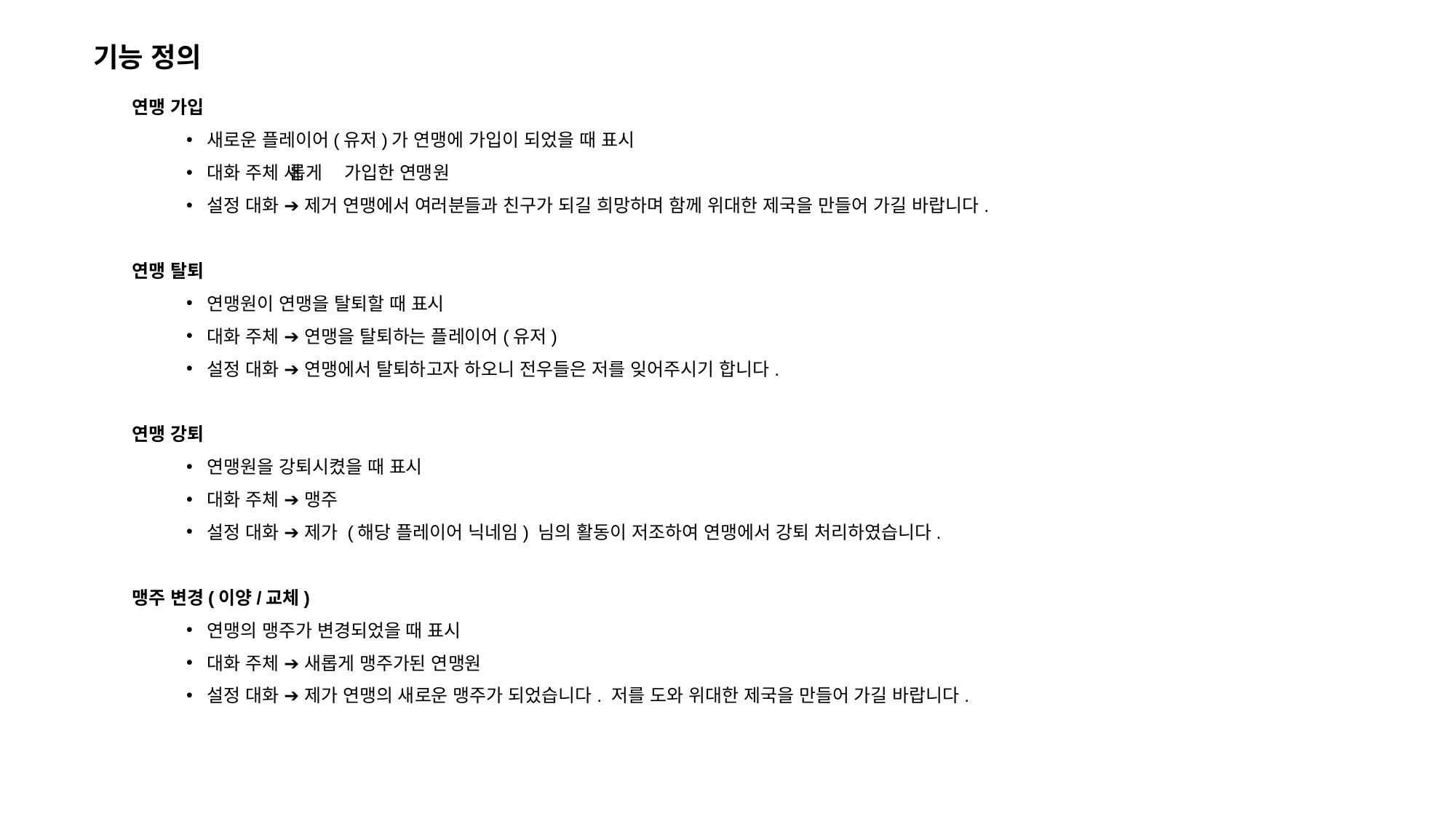

기능 정의
연맹 가입
새로운 플레이어(유저)가 연맹에 가입이 되었을 때 표시
대화 주체 ➔ 새롭게 가입한 연맹원
설정 대화 ➔ 제거 연맹에서 여러분들과 친구가 되길 희망하며 함께 위대한 제국을 만들어 가길 바랍니다.

연맹 탈퇴
연맹원이 연맹을 탈퇴할 때 표시
대화 주체 ➔ 연맹을 탈퇴하는 플레이어(유저)
설정 대화 ➔ 연맹에서 탈퇴하고자 하오니 전우들은 저를 잊어주시기 합니다.

연맹 강퇴
연맹원을 강퇴시켰을 때 표시
대화 주체 ➔ 맹주
설정 대화 ➔ 제가 (해당 플레이어 닉네임) 님의 활동이 저조하여 연맹에서 강퇴 처리하였습니다.

맹주 변경(이양/교체)
연맹의 맹주가 변경되었을 때 표시
대화 주체 ➔ 새롭게 맹주가된 연맹원
설정 대화 ➔ 제가 연맹의 새로운 맹주가 되었습니다. 저를 도와 위대한 제국을 만들어 가길 바랍니다.